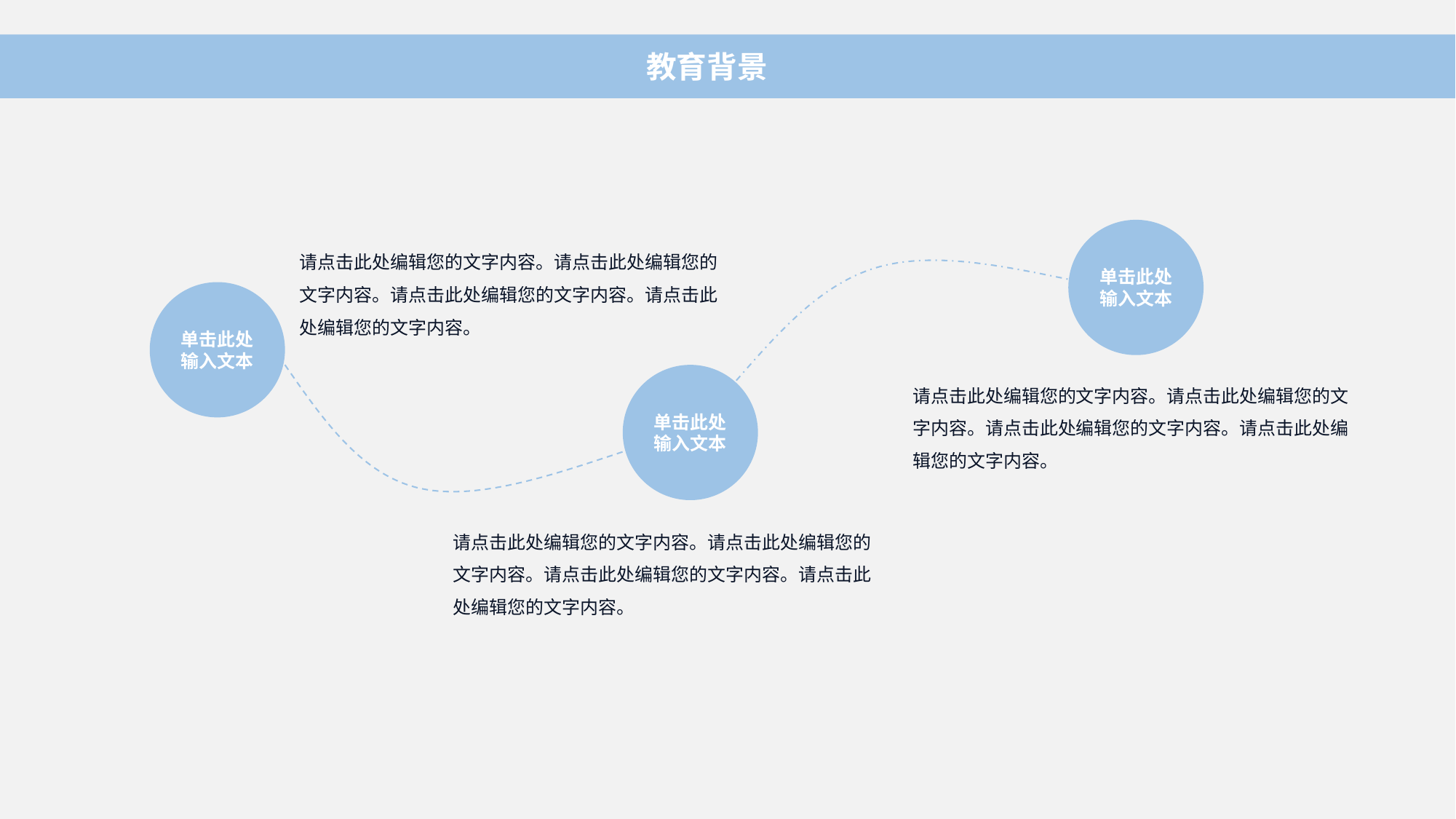

教育背景
单击此处输入文本
请点击此处编辑您的文字内容。请点击此处编辑您的文字内容。请点击此处编辑您的文字内容。请点击此处编辑您的文字内容。

单击此处输入文本

单击此处输入文本
请点击此处编辑您的文字内容。请点击此处编辑您的文字内容。请点击此处编辑您的文字内容。请点击此处编辑您的文字内容。
请点击此处编辑您的文字内容。请点击此处编辑您的文字内容。请点击此处编辑您的文字内容。请点击此处编辑您的文字内容。